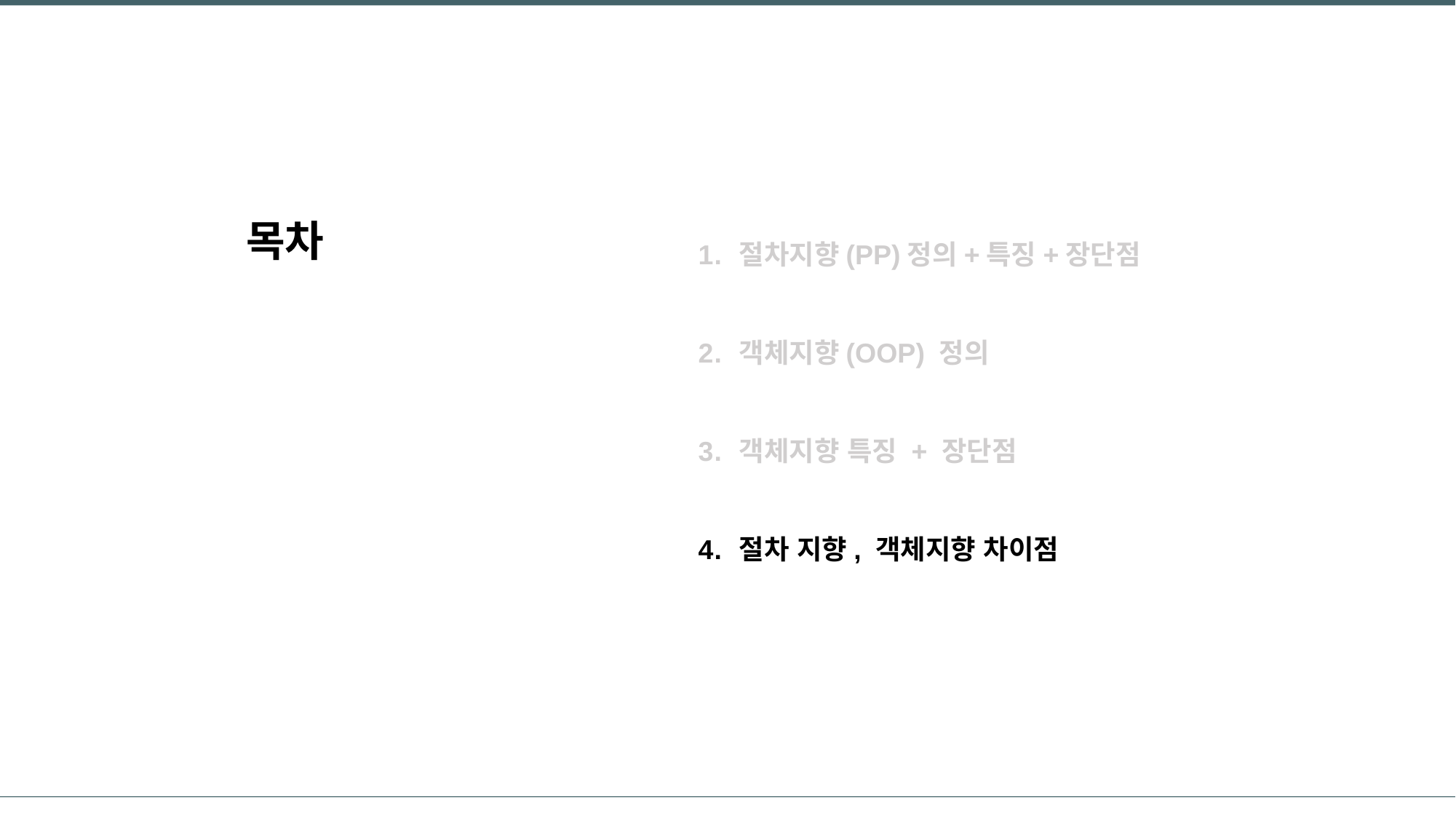

절차지향(PP)정의+특징+장단점
객체지향(OOP) 정의
객체지향 특징 + 장단점
절차 지향, 객체지향 차이점
목차